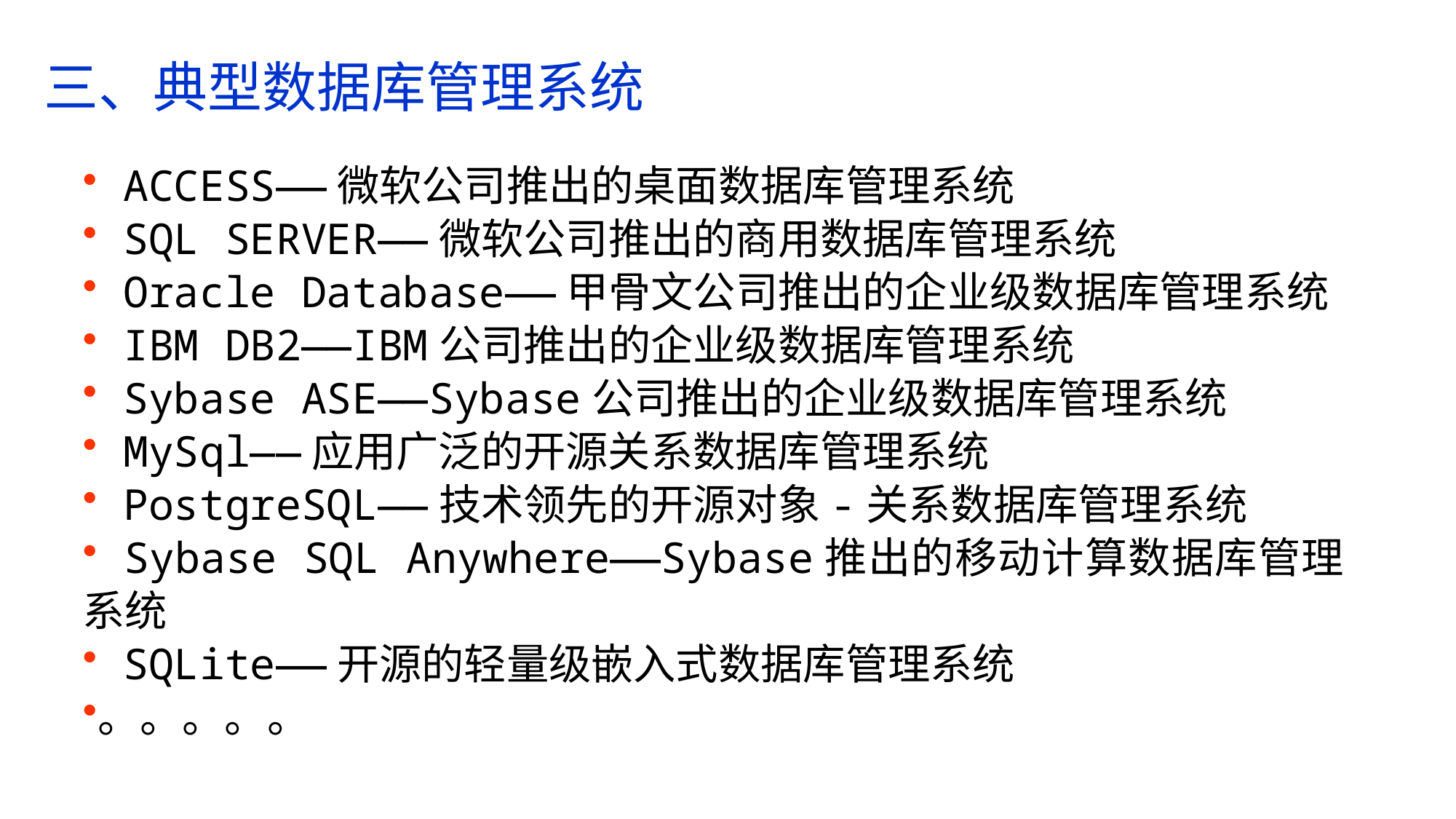

三、典型数据库管理系统
 ACCESS——微软公司推出的桌面数据库管理系统
 SQL SERVER——微软公司推出的商用数据库管理系统
 Oracle Database——甲骨文公司推出的企业级数据库管理系统
 IBM DB2——IBM公司推出的企业级数据库管理系统
 Sybase ASE——Sybase公司推出的企业级数据库管理系统
 MySql——应用广泛的开源关系数据库管理系统
 PostgreSQL——技术领先的开源对象-关系数据库管理系统
 Sybase SQL Anywhere——Sybase推出的移动计算数据库管理系统
 SQLite——开源的轻量级嵌入式数据库管理系统
。。。。。